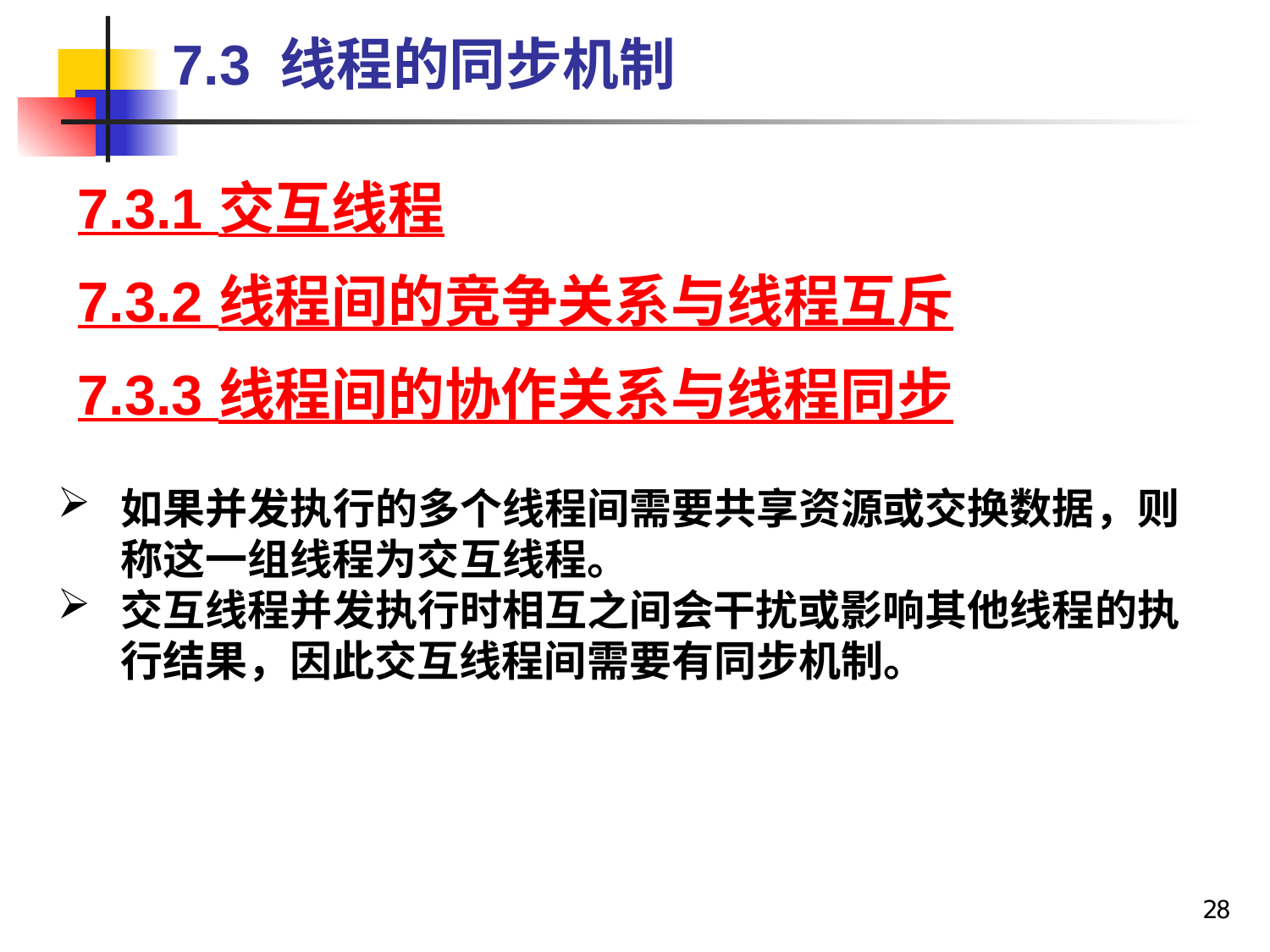

# 7.3 线程的同步机制
7.3.1 交互线程
7.3.2 线程间的竞争关系与线程互斥
7.3.3 线程间的协作关系与线程同步
如果并发执行的多个线程间需要共享资源或交换数据，则称这一组线程为交互线程。
交互线程并发执行时相互之间会干扰或影响其他线程的执行结果，因此交互线程间需要有同步机制。
28